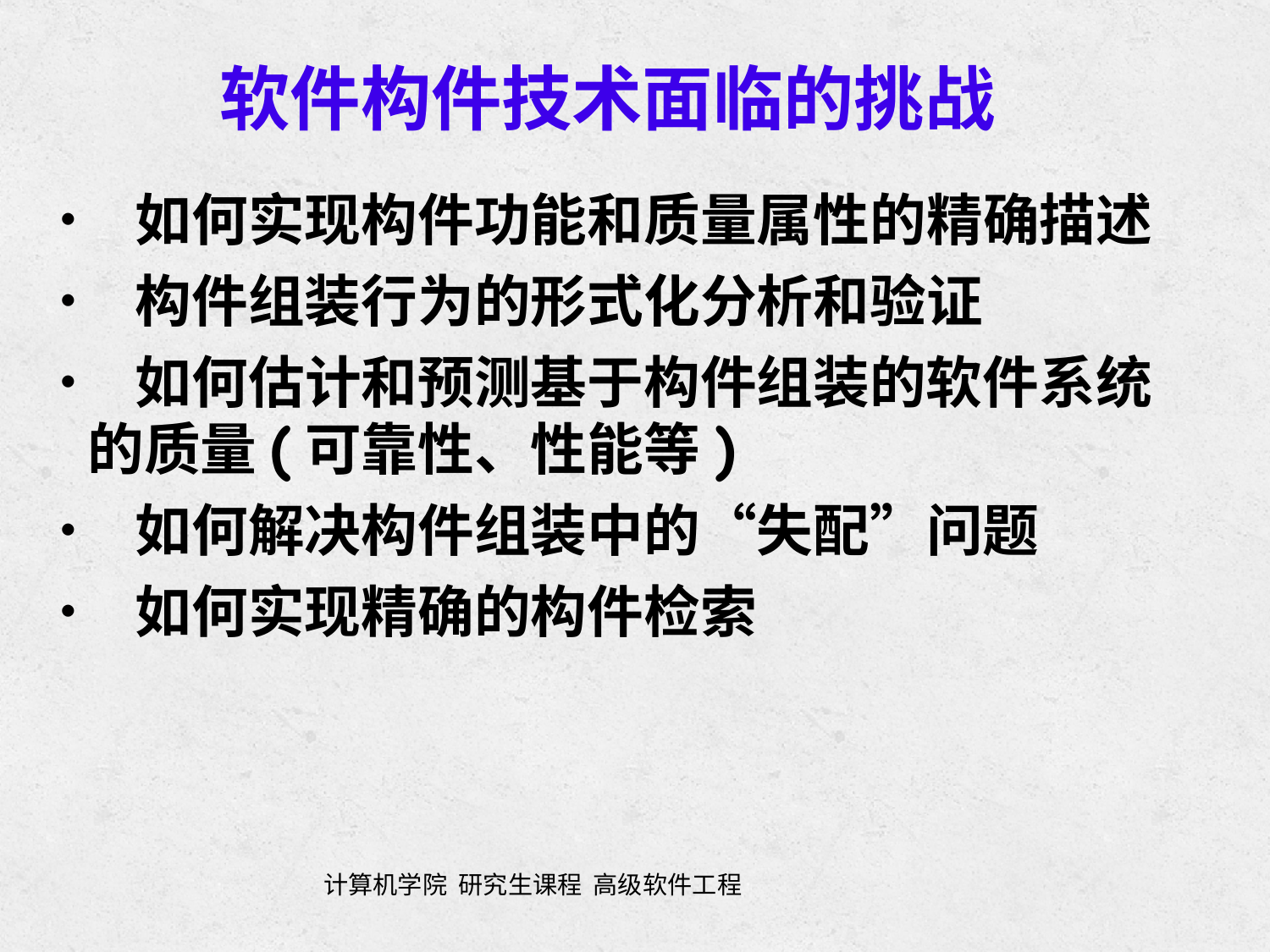

软件构件技术面临的挑战

•  如何实现构件功能和质量属性的精确描述
•  构件组装行为的形式化分析和验证
•  如何估计和预测基于构件组装的软件系统
	的质量(可靠性、性能等)
•  如何解决构件组装中的“失配”问题
•  如何实现精确的构件检索
计算机学院  研究生课程  高级软件工程